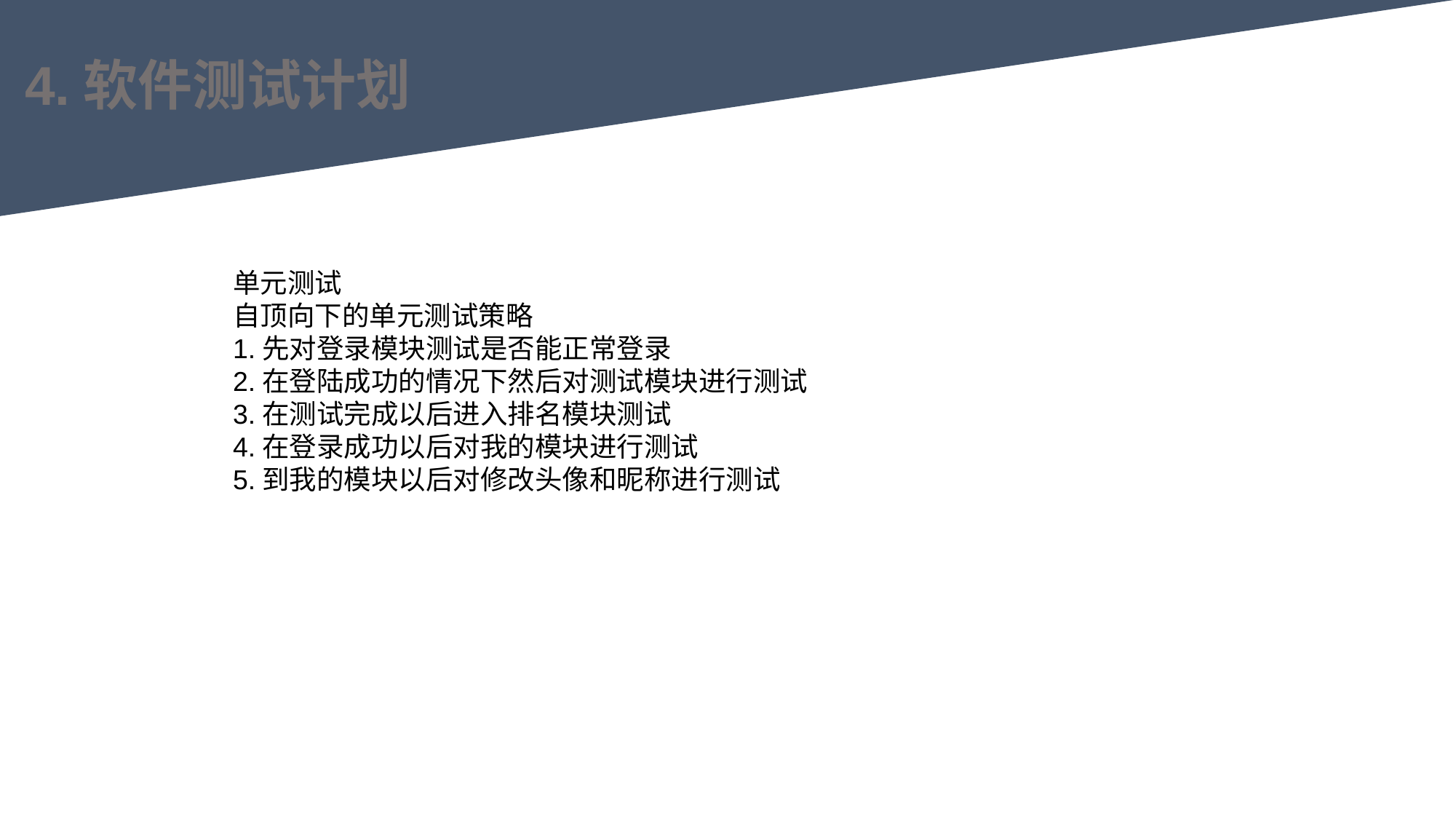

4.软件测试计划
单元测试
自顶向下的单元测试策略
1.先对登录模块测试是否能正常登录
2.在登陆成功的情况下然后对测试模块进行测试
3.在测试完成以后进入排名模块测试
4.在登录成功以后对我的模块进行测试
5.到我的模块以后对修改头像和昵称进行测试